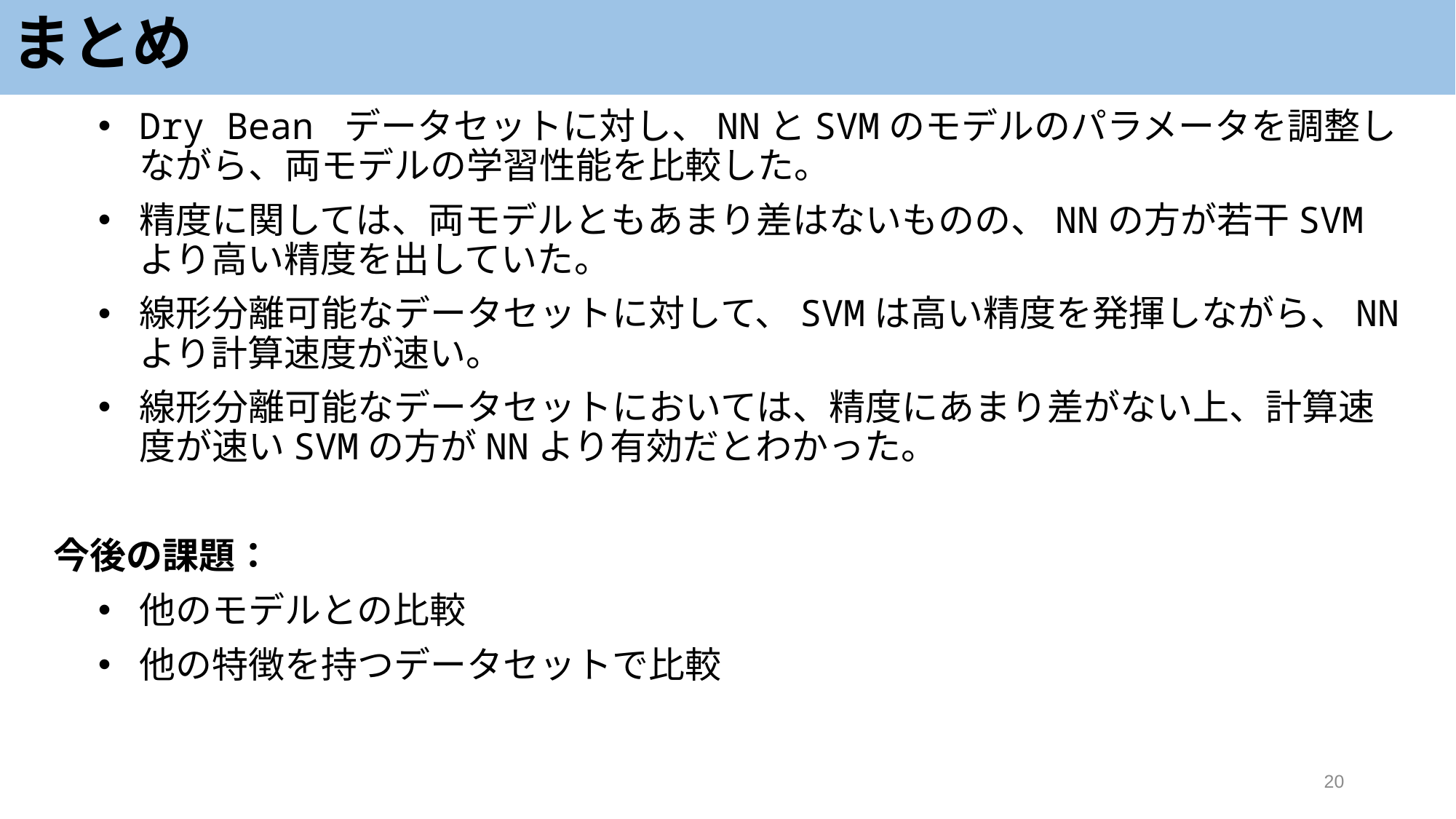

まとめ
Dry Bean データセットに対し、NNとSVMのモデルのパラメータを調整しながら、両モデルの学習性能を比較した。
精度に関しては、両モデルともあまり差はないものの、NNの方が若干SVMより高い精度を出していた。
線形分離可能なデータセットに対して、SVMは高い精度を発揮しながら、NNより計算速度が速い。
線形分離可能なデータセットにおいては、精度にあまり差がない上、計算速度が速いSVMの方がNNより有効だとわかった。

今後の課題：
他のモデルとの比較
他の特徴を持つデータセットで比較
20